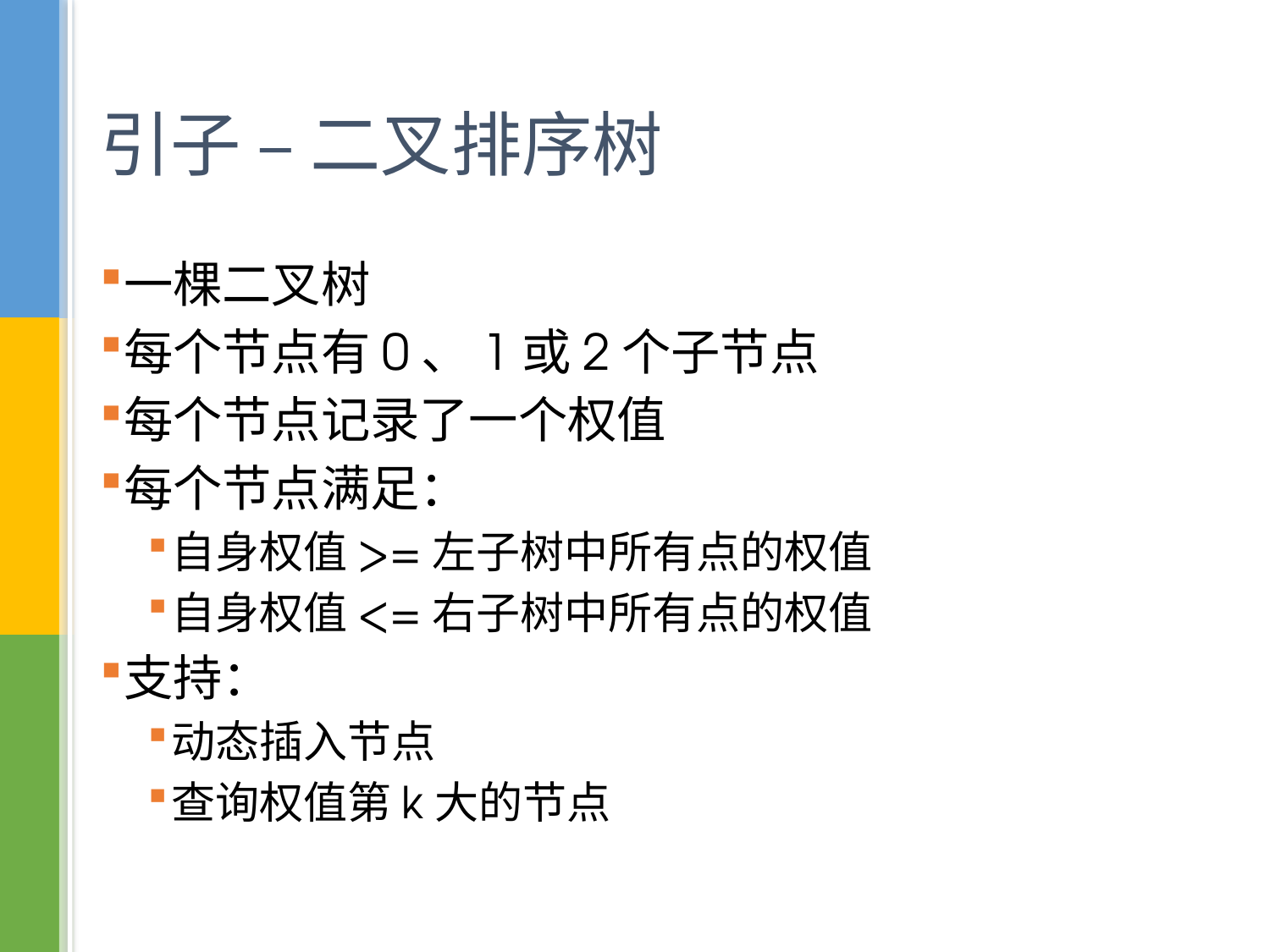

# 引子 – 二叉排序树
一棵二叉树
每个节点有0、1或2个子节点
每个节点记录了一个权值
每个节点满足：
自身权值>=左子树中所有点的权值
自身权值<=右子树中所有点的权值
支持：
动态插入节点
查询权值第k大的节点